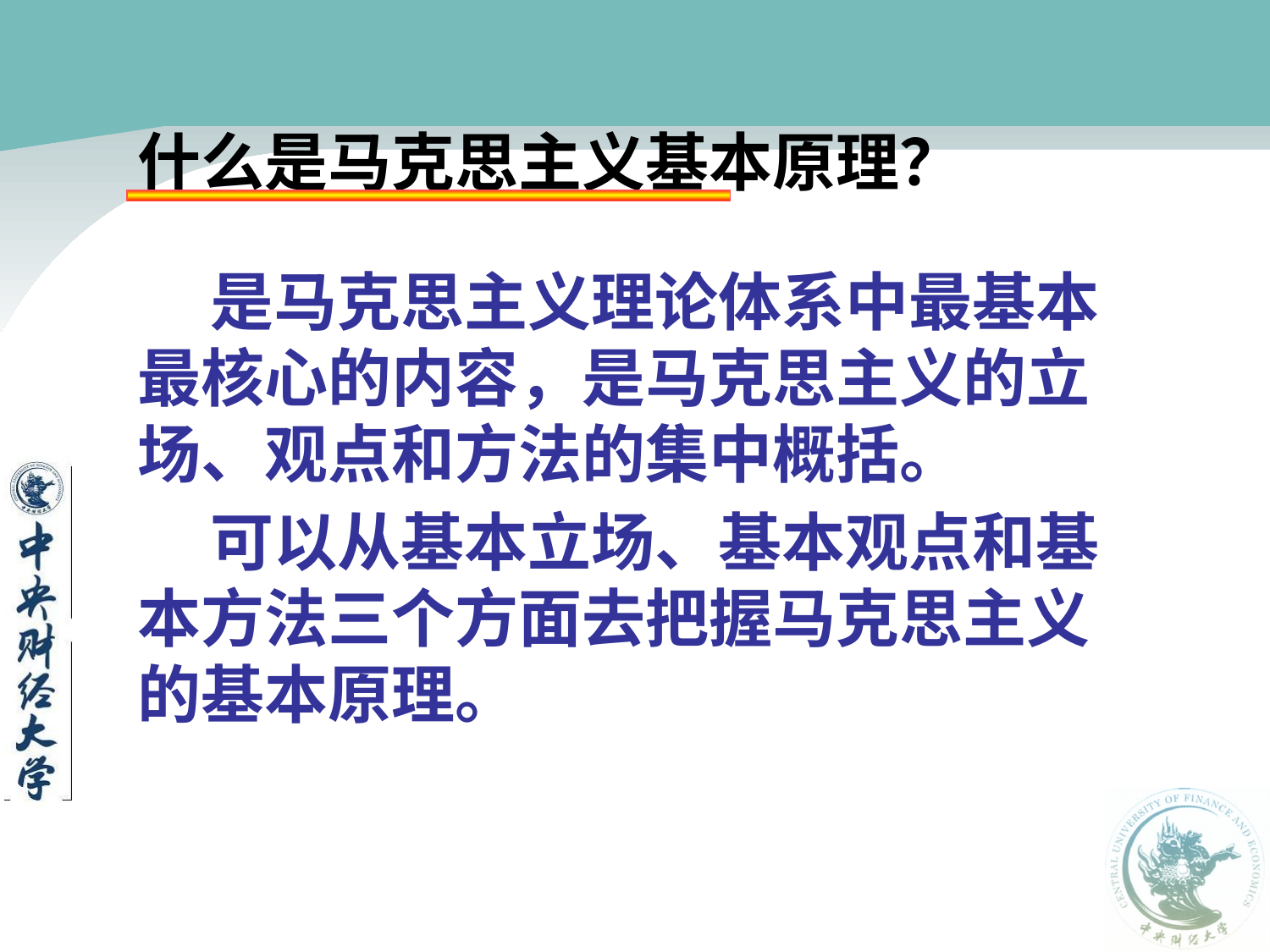

什么是马克思主义基本原理？

    是马克思主义理论体系中最基本最核心的内容，是马克思主义的立场、观点和方法的集中概括。

    可以从基本立场、基本观点和基本方法三个方面去把握马克思主义的基本原理。